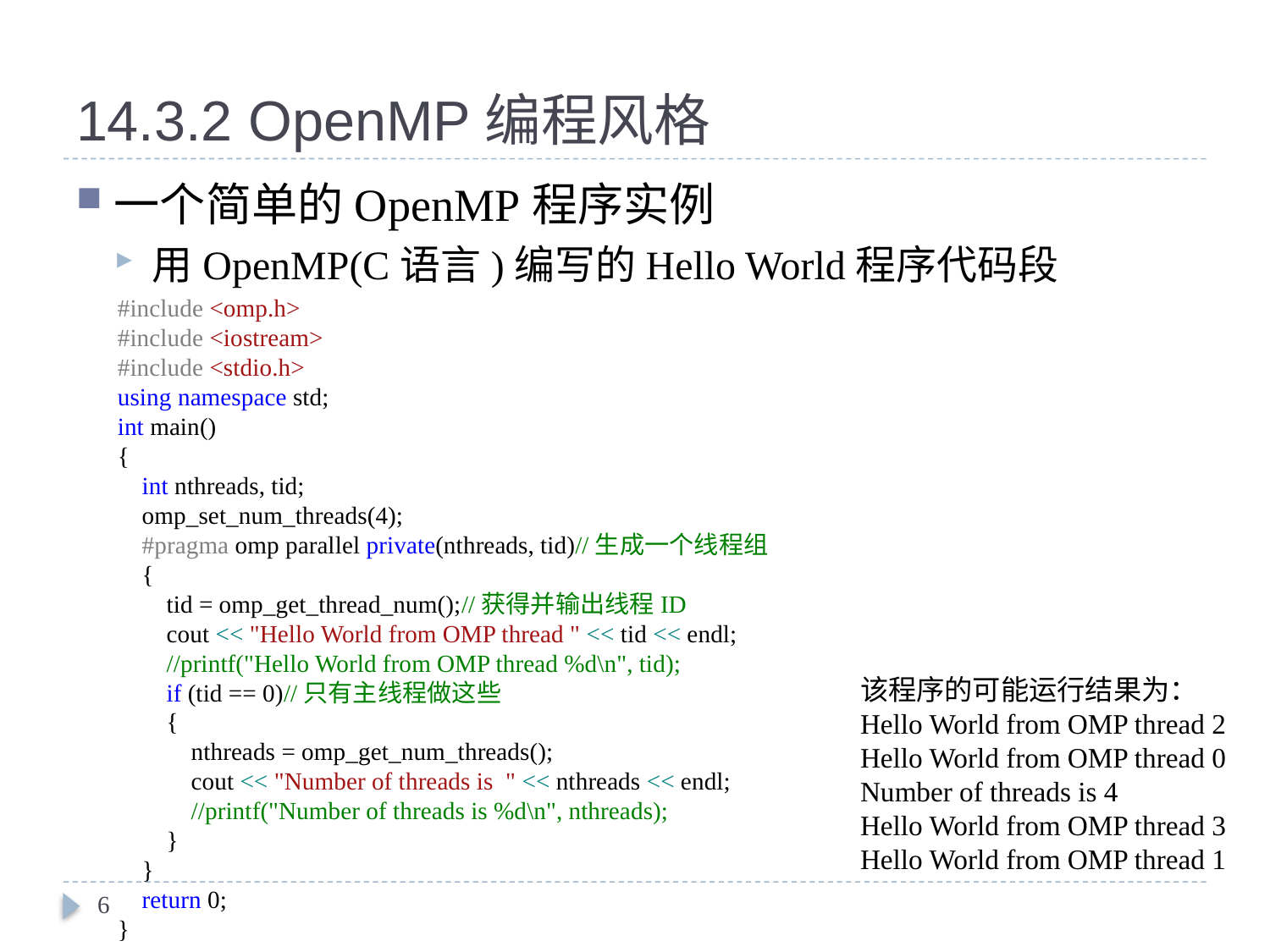

# 14.3.2 OpenMP编程风格
一个简单的OpenMP程序实例
用OpenMP(C语言)编写的Hello World程序代码段
#include <omp.h>
#include <iostream>
#include <stdio.h>
using namespace std;
int main()
{
    int nthreads, tid;
    omp_set_num_threads(4);
    #pragma omp parallel private(nthreads, tid)//生成一个线程组
    {
        tid = omp_get_thread_num();//获得并输出线程ID
        cout << "Hello World from OMP thread " << tid << endl;
        //printf("Hello World from OMP thread %d\n", tid);
        if (tid == 0)//只有主线程做这些
        {
            nthreads = omp_get_num_threads();
            cout << "Number of threads is  " << nthreads << endl;
            //printf("Number of threads is %d\n", nthreads);
        }
    }
    return 0;
}
该程序的可能运行结果为：
Hello World from OMP thread 2
Hello World from OMP thread 0
Number of threads is 4
Hello World from OMP thread 3
Hello World from OMP thread 1
6